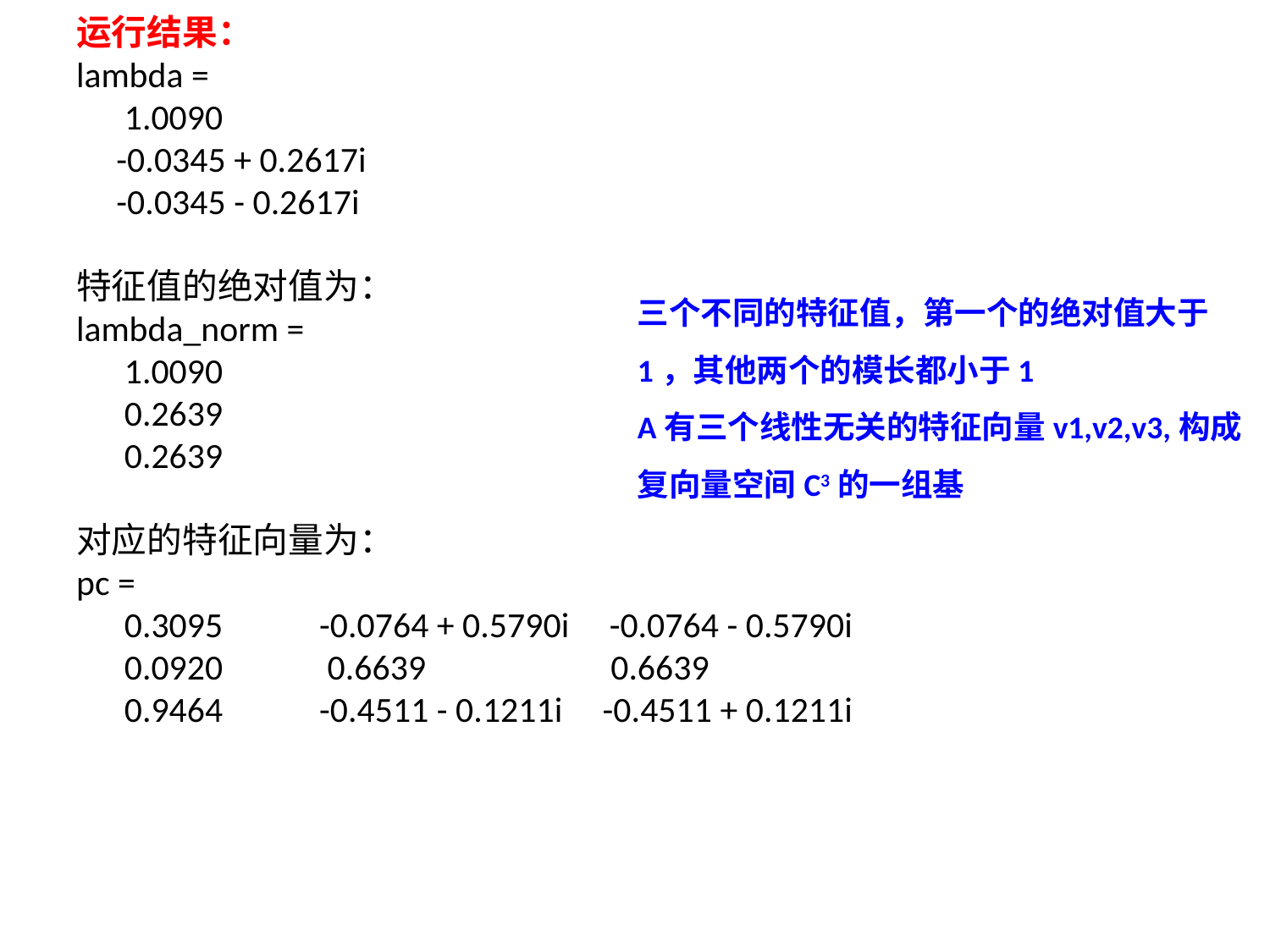

运行结果：
lambda =
      1.0090
     -0.0345 + 0.2617i
     -0.0345 - 0.2617i

特征值的绝对值为：
lambda_norm =
      1.0090
      0.2639
      0.2639

对应的特征向量为：
pc =
      0.3095            -0.0764 + 0.5790i     -0.0764 - 0.5790i
      0.0920             0.6639                       0.6639
      0.9464            -0.4511 - 0.1211i     -0.4511 + 0.1211i
三个不同的特征值，第一个的绝对值大于1，其他两个的模长都小于1
A有三个线性无关的特征向量v1,v2,v3,构成复向量空间C3的一组基